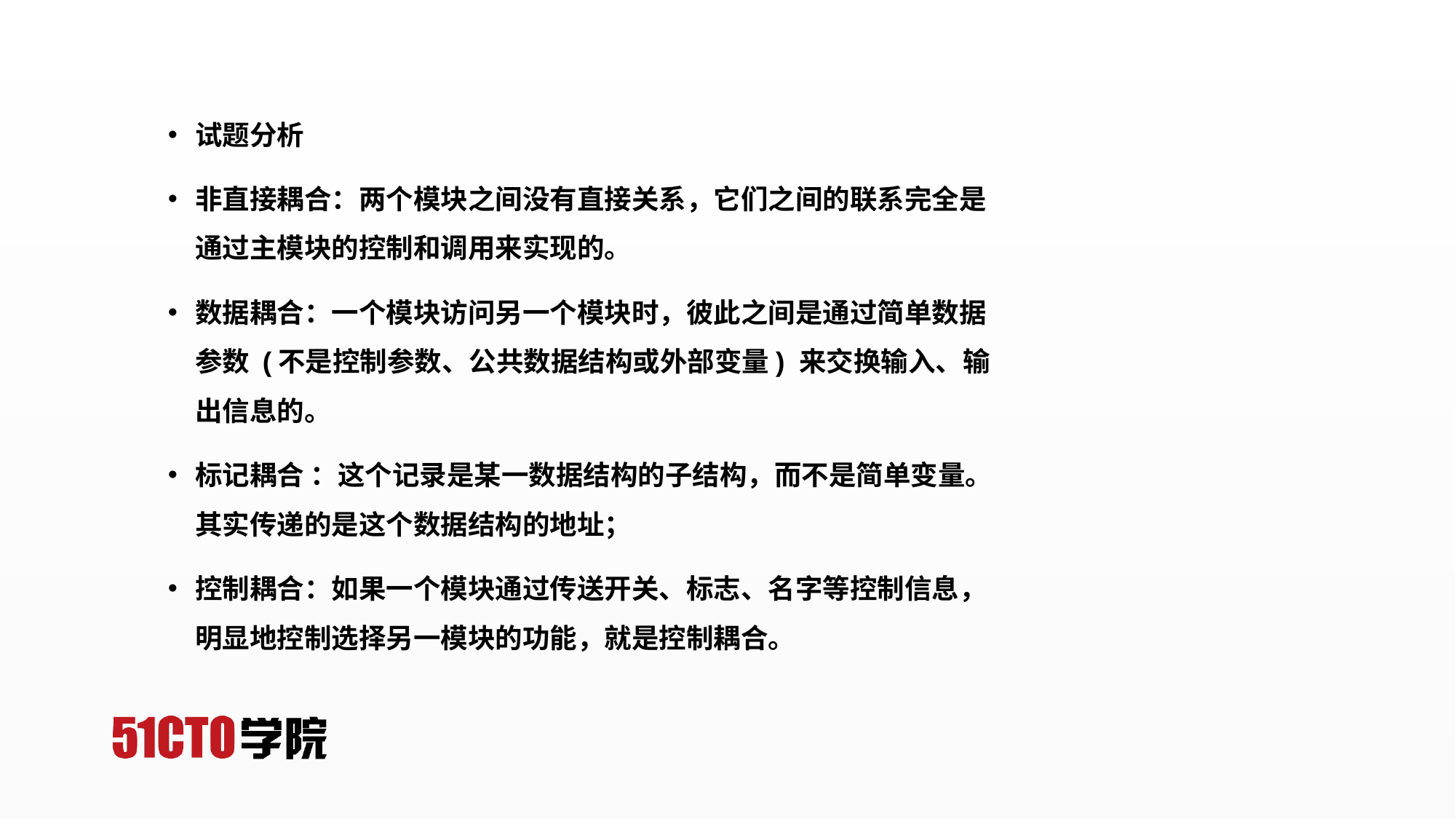

试题分析
非直接耦合：两个模块之间没有直接关系，它们之间的联系完全是通过主模块的控制和调用来实现的。
数据耦合：一个模块访问另一个模块时，彼此之间是通过简单数据参数 (不是控制参数、公共数据结构或外部变量) 来交换输入、输出信息的。
标记耦合 ：这个记录是某一数据结构的子结构，而不是简单变量。其实传递的是这个数据结构的地址；
控制耦合：如果一个模块通过传送开关、标志、名字等控制信息，明显地控制选择另一模块的功能，就是控制耦合。